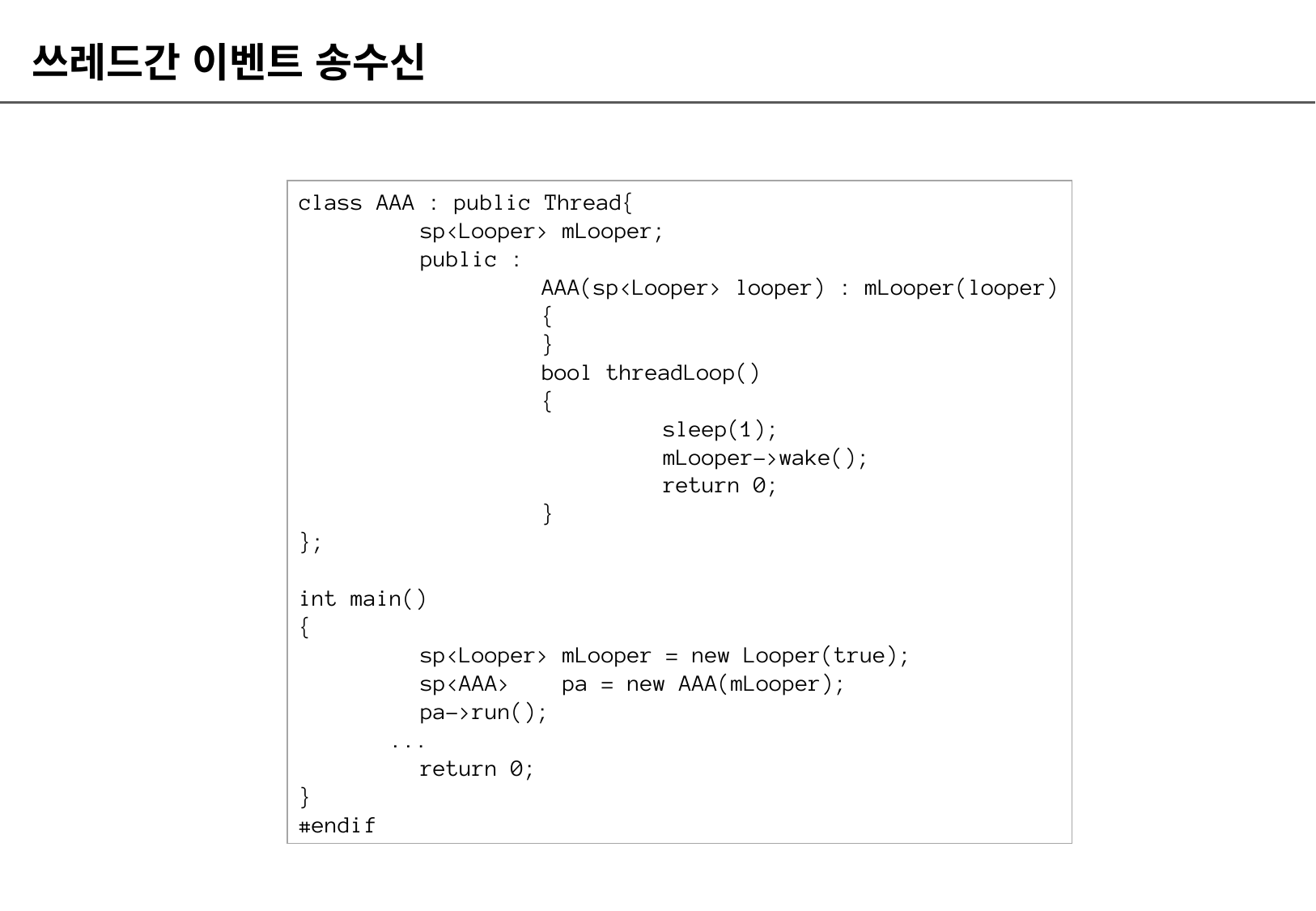

# 쓰레드간 이벤트 송수신
class AAA : public Thread{
	sp<Looper> mLooper;
	public :
		AAA(sp<Looper> looper) : mLooper(looper)
		{
		}
		bool threadLoop()
		{
			sleep(1);
			mLooper->wake();
			return 0;
		}
};

int main()
{
	sp<Looper> mLooper = new Looper(true);
	sp<AAA>    pa = new AAA(mLooper);
	pa->run();
       ...
	return 0;
}
#endif